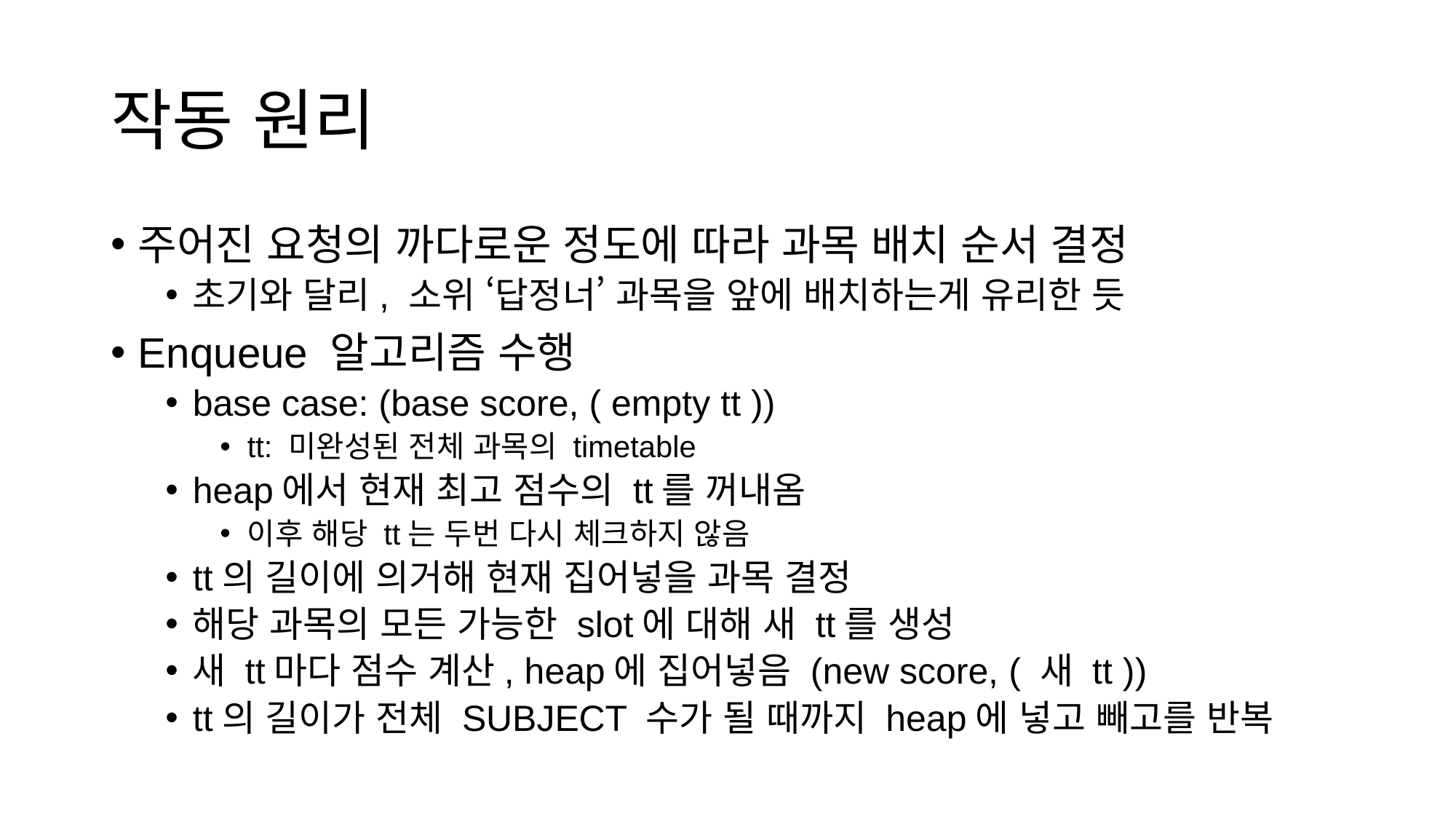

# 작동 원리
주어진 요청의 까다로운 정도에 따라 과목 배치 순서 결정
초기와 달리, 소위 ‘답정너’ 과목을 앞에 배치하는게 유리한 듯
Enqueue 알고리즘 수행
base case: (base score, ( empty tt ))
tt: 미완성된 전체 과목의 timetable
heap에서 현재 최고 점수의 tt를 꺼내옴
이후 해당 tt는 두번 다시 체크하지 않음
tt의 길이에 의거해 현재 집어넣을 과목 결정
해당 과목의 모든 가능한 slot에 대해 새 tt를 생성
새 tt마다 점수 계산, heap에 집어넣음 (new score, ( 새 tt ))
tt의 길이가 전체 SUBJECT 수가 될 때까지 heap에 넣고 빼고를 반복